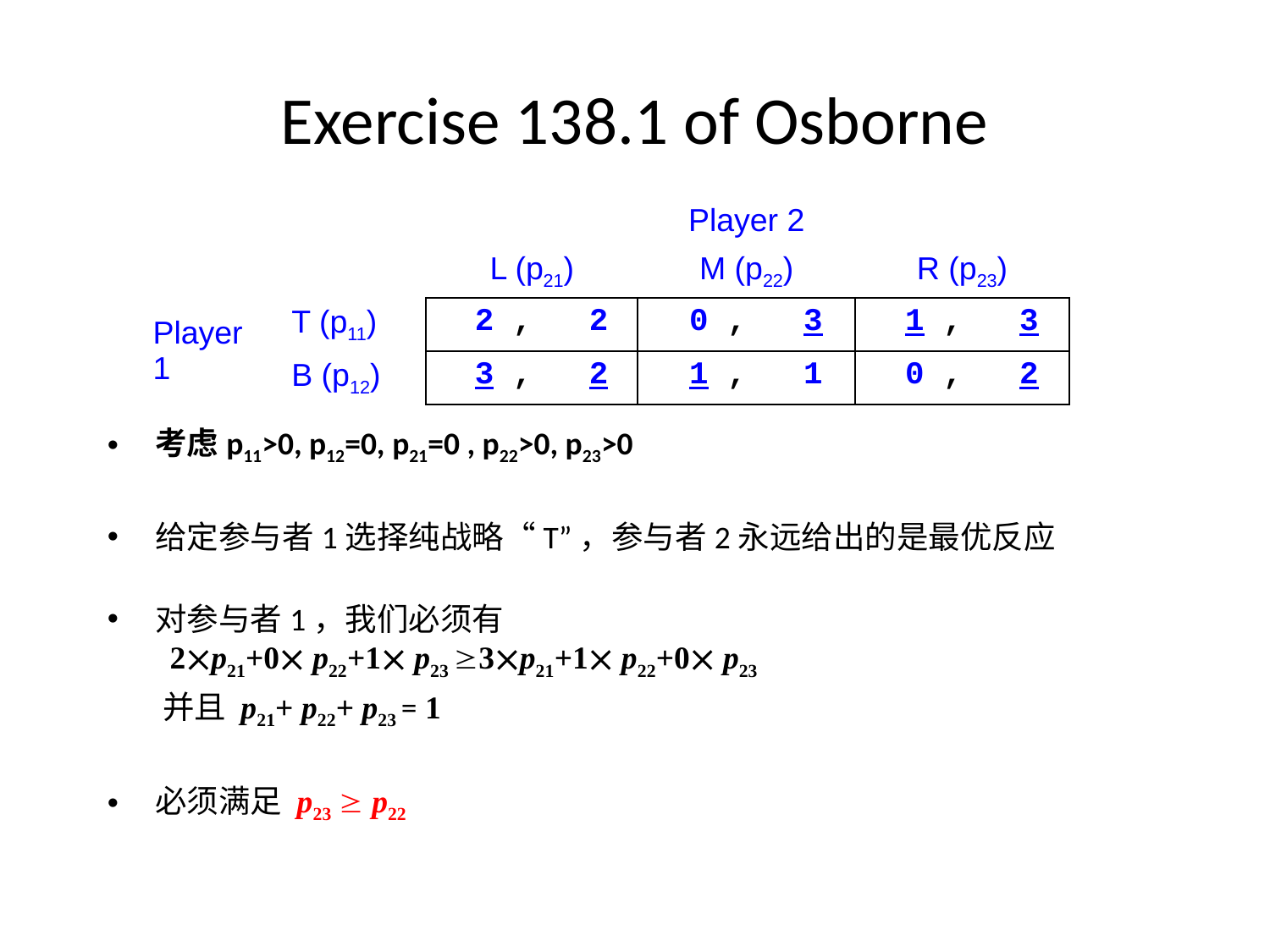

# Exercise 138.1 of Osborne
|  |  |  | Player 2 |  |
| --- | --- | --- | --- | --- |
|  |  | L (p21) | M (p22) | R (p23) |
| Player 1 | T (p11) | 2 , 2 | 0 , 3 | 1 , 3 |
|  | B (p12) | 3 , 2 | 1 , 1 | 0 , 2 |
考虑p11>0, p12=0, p21=0 , p22>0, p23>0

给定参与者1选择纯战略“T”，参与者2永远给出的是最优反应
对参与者1，我们必须有
 2×p21+0× p22+1× p23 ≥3×p21+1× p22+0× p23
       并且 p21+ p22+ p23 = 1

必须满足 p23 ≥ p22